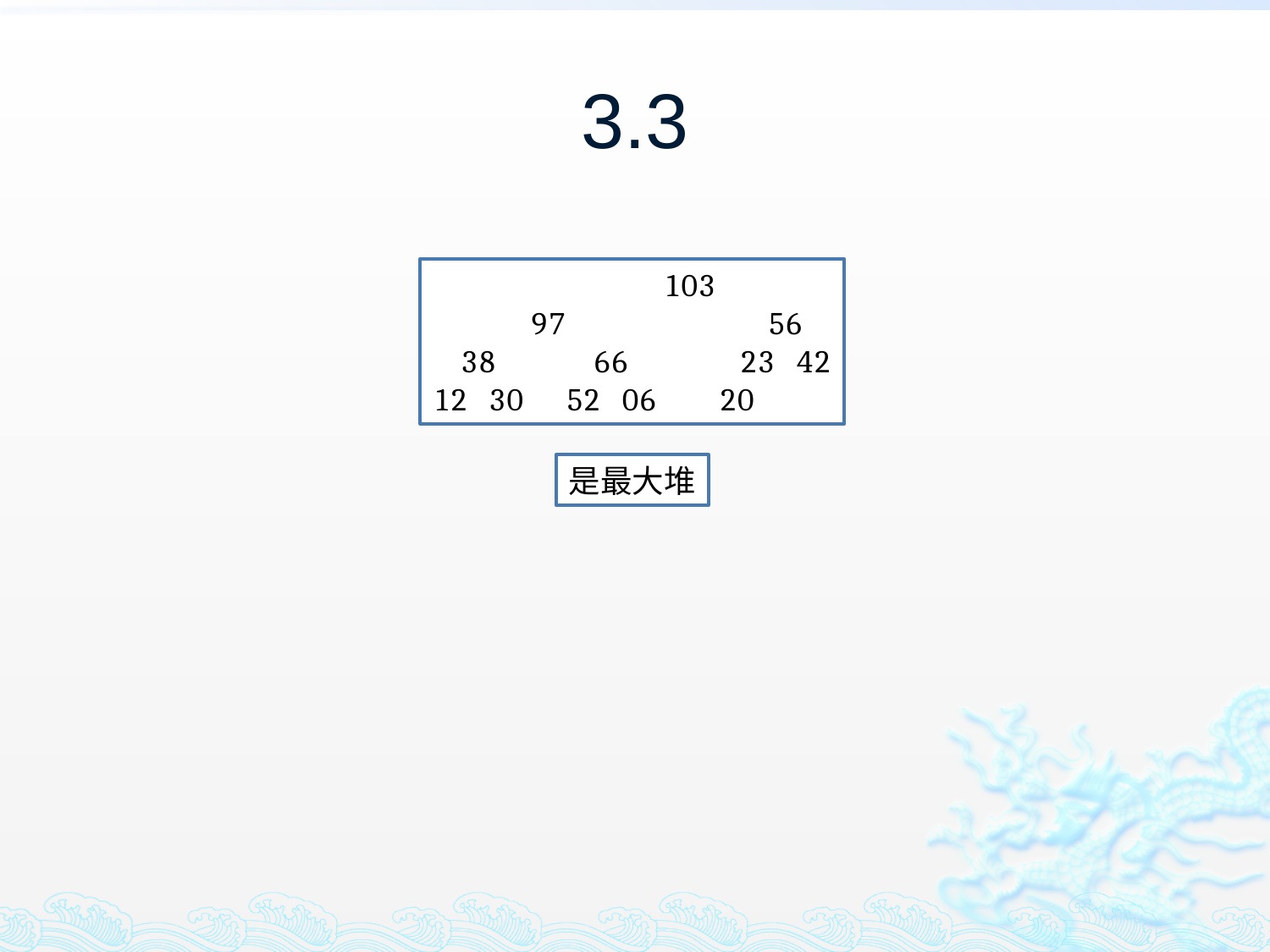

# 3.3
                                 103
              97                             56
    38              66                23   42
12   30      52   06         20
是最大堆